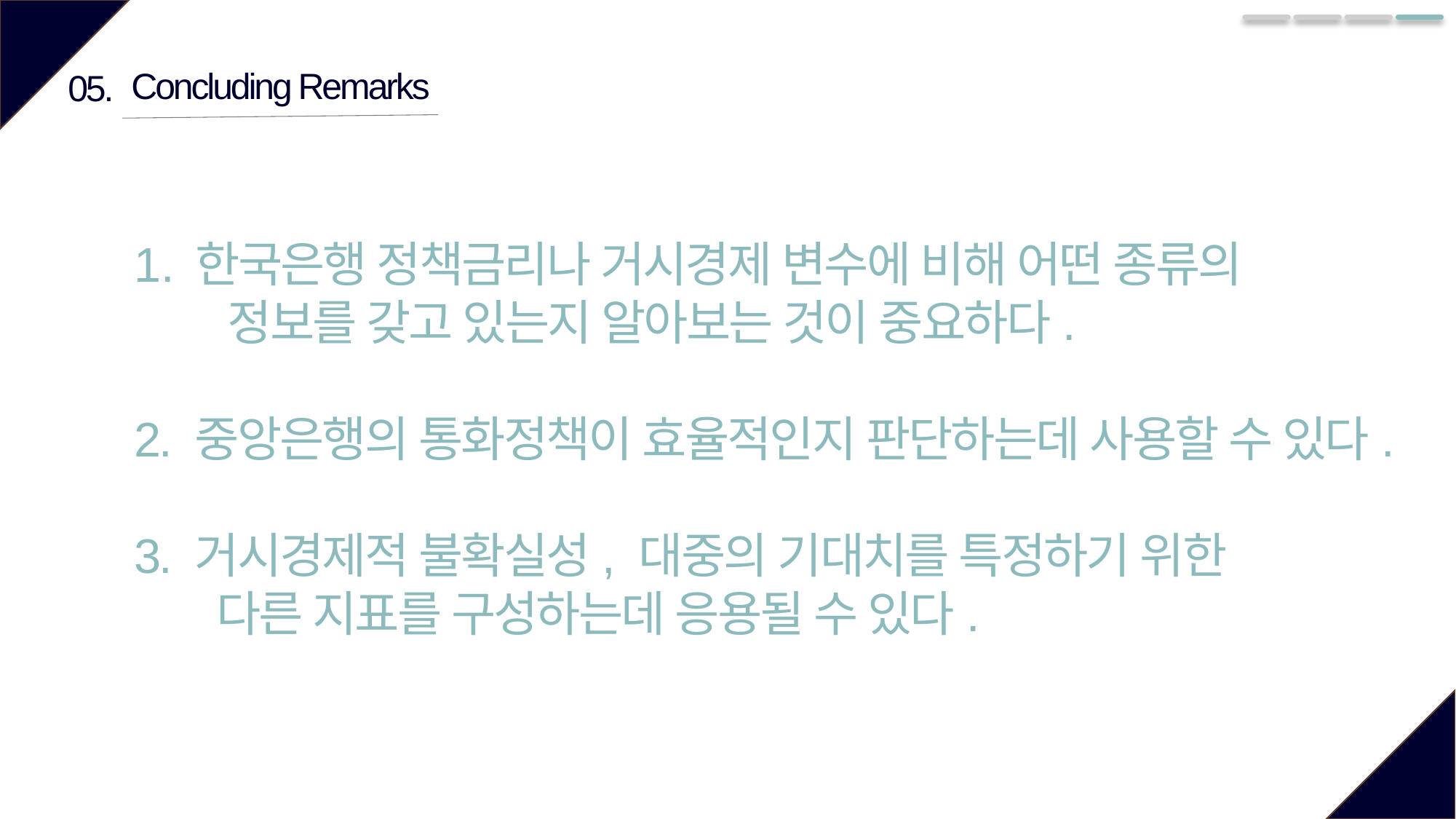

Concluding Remarks
05.
한국은행 정책금리나 거시경제 변수에 비해 어떤 종류의
       정보를 갖고 있는지 알아보는 것이 중요하다.

2. 중앙은행의 통화정책이 효율적인지 판단하는데 사용할 수 있다.

3. 거시경제적 불확실성, 대중의 기대치를 특정하기 위한
      다른 지표를 구성하는데 응용될 수 있다.